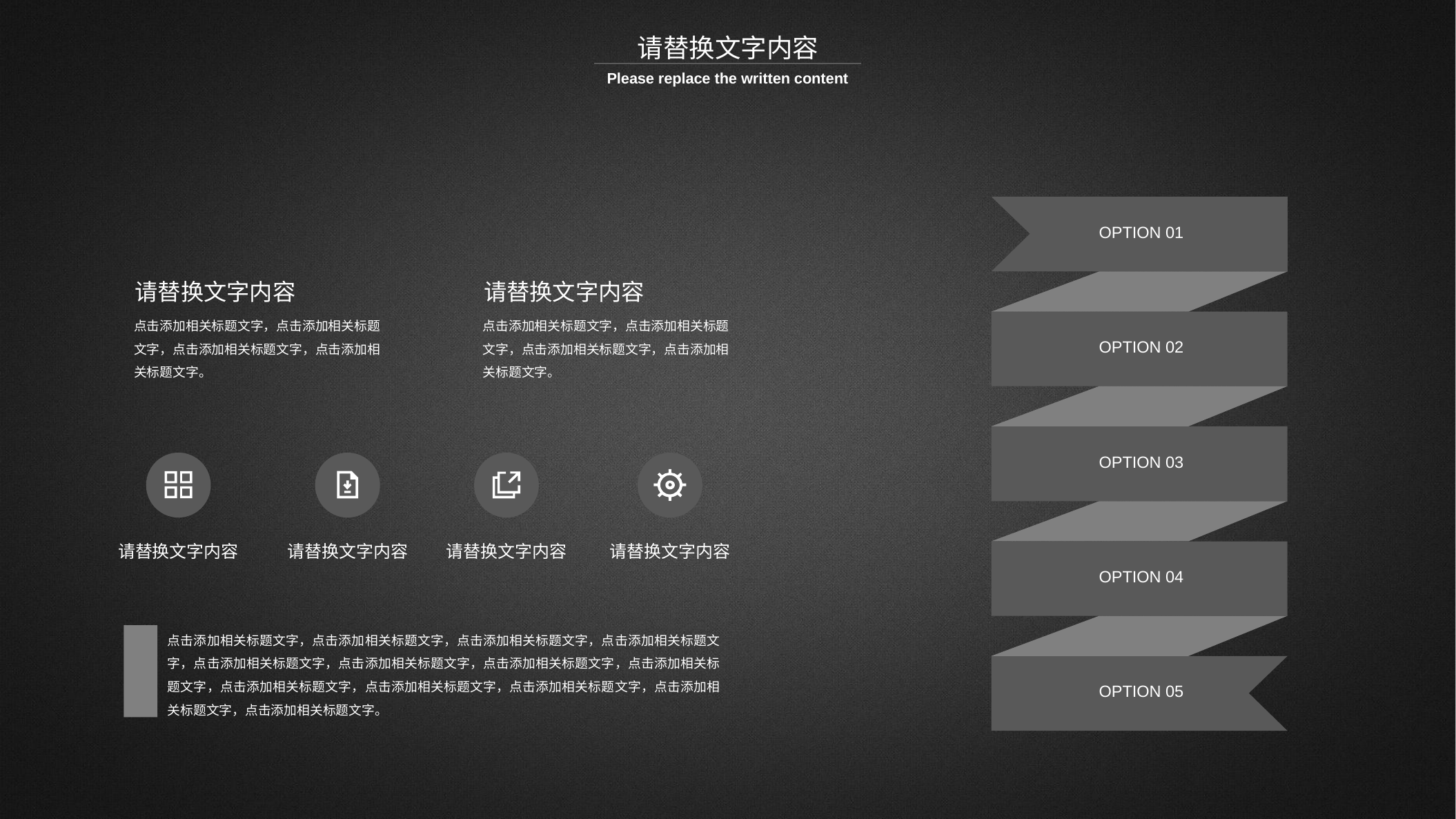

请替换文字内容
Please replace the written content

OPTION 01
OPTION 02
OPTION 03
OPTION 04
OPTION 05

请替换文字内容
请替换文字内容
点击添加相关标题文字，点击添加相关标题文字，点击添加相关标题文字，点击添加相关标题文字。
点击添加相关标题文字，点击添加相关标题文字，点击添加相关标题文字，点击添加相关标题文字。

请替换文字内容
请替换文字内容
请替换文字内容
请替换文字内容

点击添加相关标题文字，点击添加相关标题文字，点击添加相关标题文字，点击添加相关标题文字，点击添加相关标题文字，点击添加相关标题文字，点击添加相关标题文字，点击添加相关标题文字，点击添加相关标题文字，点击添加相关标题文字，点击添加相关标题文字，点击添加相关标题文字，点击添加相关标题文字。